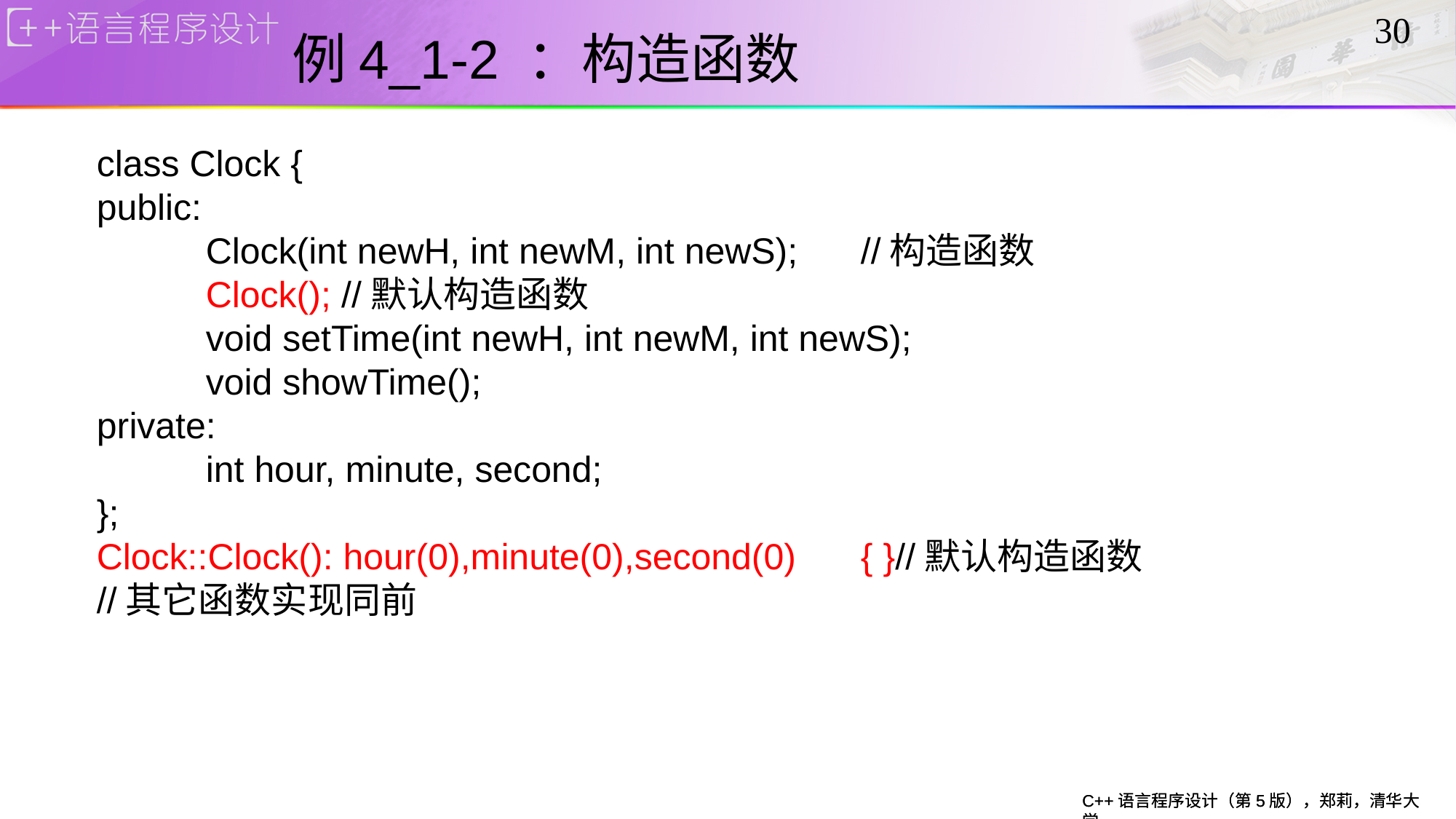

# 例4_1-2 ：构造函数
class Clock {
public:
	Clock(int newH, int newM, int newS);	//构造函数
	Clock(); //默认构造函数
	void setTime(int newH, int newM, int newS);
	void showTime();
private:
	int hour, minute, second;
};
Clock::Clock(): hour(0),minute(0),second(0)	{ }//默认构造函数
//其它函数实现同前